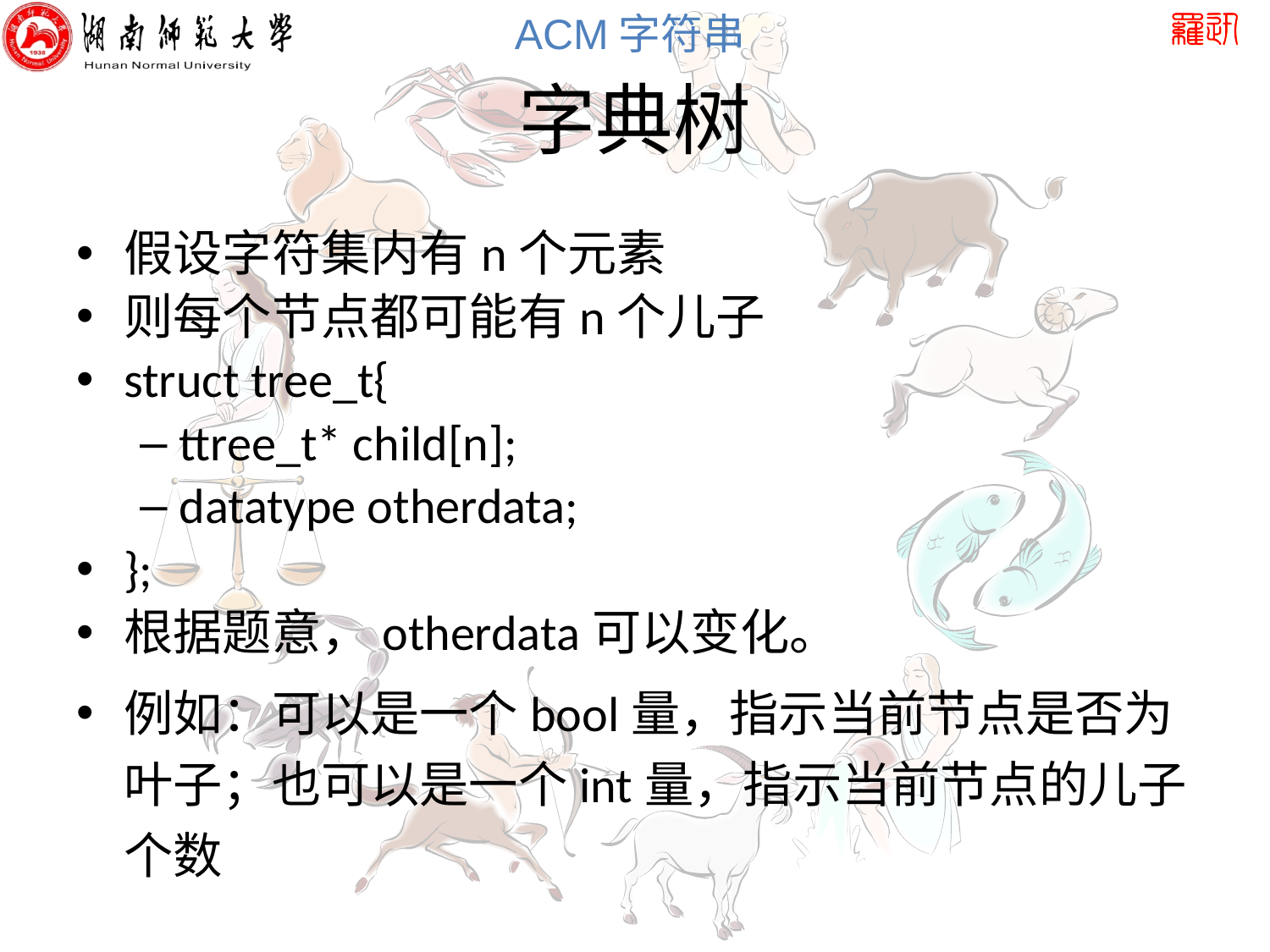

# 字典树
假设字符集内有n个元素
则每个节点都可能有n个儿子
struct tree_t{
ttree_t* child[n];
datatype otherdata;
};
根据题意，otherdata可以变化。
例如：可以是一个bool量，指示当前节点是否为叶子；也可以是一个int量，指示当前节点的儿子个数